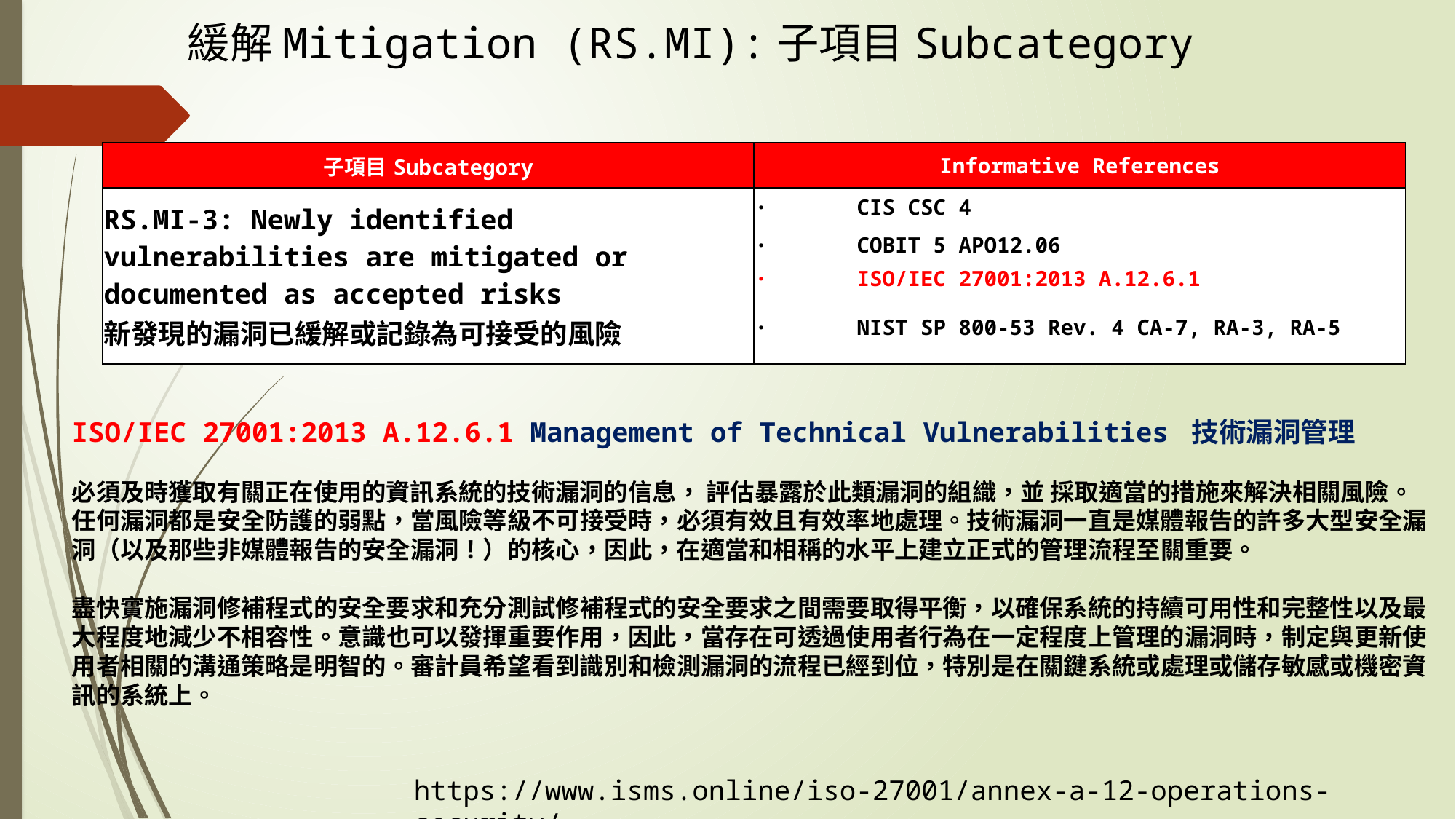

緩解Mitigation (RS.MI):子項目Subcategory
| 子項目Subcategory | Informative References |
| --- | --- |
| RS.MI-3: Newly identified vulnerabilities are mitigated or documented as accepted risks 新發現的漏洞已緩解或記錄為可接受的風險 | ·       CIS CSC 4 |
|  | ·       COBIT 5 APO12.06 |
|  | ·       ISO/IEC 27001:2013 A.12.6.1 |
|  | ·       NIST SP 800-53 Rev. 4 CA-7, RA-3, RA-5 |
ISO/IEC 27001:2013 A.12.6.1 Management of Technical Vulnerabilities 技術漏洞管理

必須及時獲取有關正在使用的資訊系統的技術漏洞的信息， 評估暴露於此類漏洞的組織，並 採取適當的措施來解決相關風險。任何漏洞都是安全防護的弱點，當風險等級不可接受時，必須有效且有效率地處理。技術漏洞一直是媒體報告的許多大型安全漏洞（以及那些非媒體報告的安全漏洞！）的核心，因此，在適當和相稱的水平上建立正式的管理流程至關重要。

盡快實施漏洞修補程式的安全要求和充分測試修補程式的安全要求之間需要取得平衡，以確保系統的持續可用性和完整性以及最大程度地減少不相容性。意識也可以發揮重要作用，因此，當存在可透過使用者行為在一定程度上管理的漏洞時，制定與更新使用者相關的溝通策略是明智的。審計員希望看到識別和檢測漏洞的流程已經到位，特別是在關鍵系統或處理或儲存敏感或機密資訊的系統上。
https://www.isms.online/iso-27001/annex-a-12-operations-security/